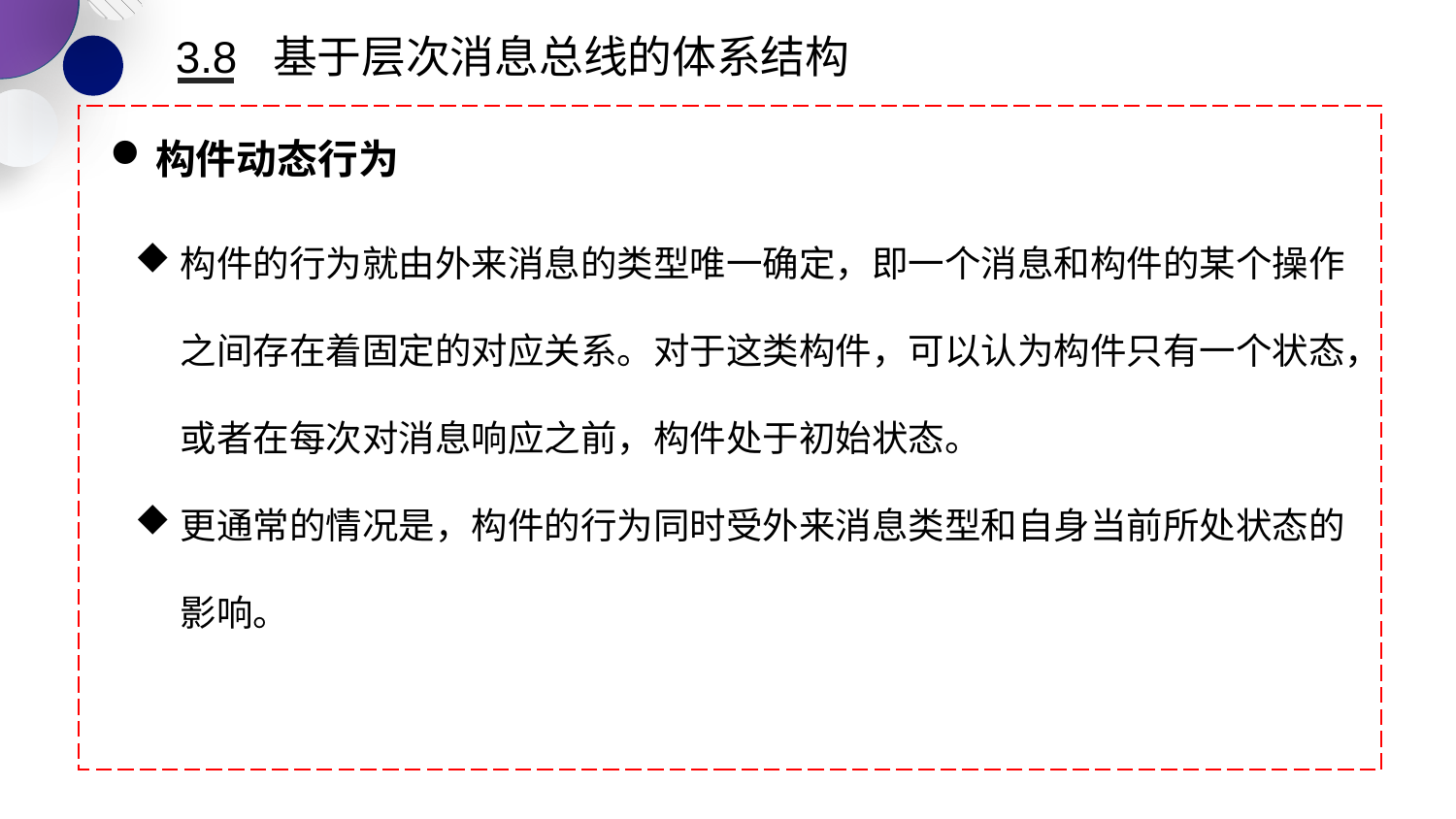

3.8  基于层次消息总线的体系结构

构件动态行为
构件的行为就由外来消息的类型唯一确定，即一个消息和构件的某个操作之间存在着固定的对应关系。对于这类构件，可以认为构件只有一个状态，或者在每次对消息响应之前，构件处于初始状态。
更通常的情况是，构件的行为同时受外来消息类型和自身当前所处状态的影响。